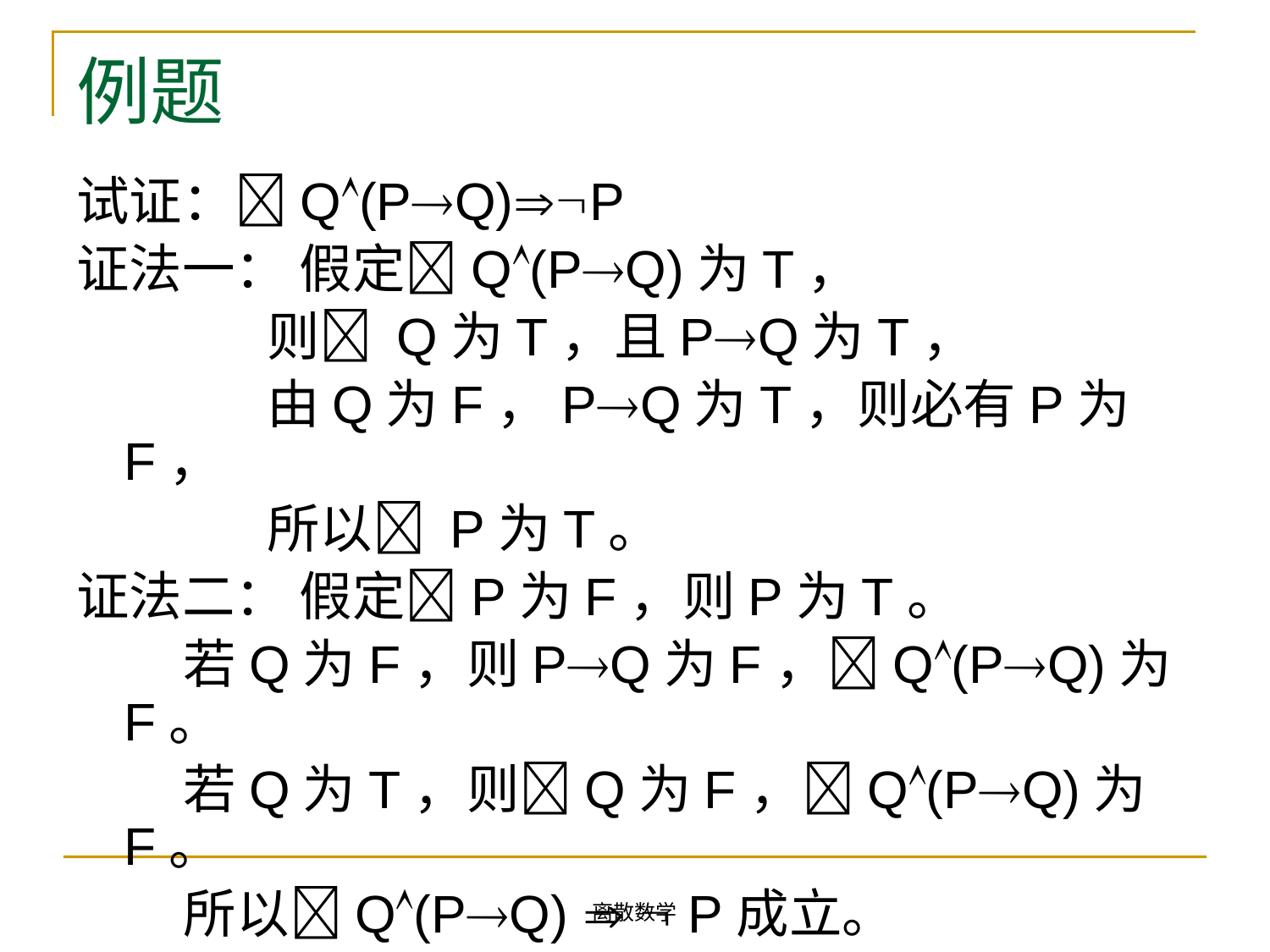

# 例题
试证：¬Q∧(P→Q)⇒¬P
证法一： 假定¬Q∧(P→Q)为T，
               则¬ Q为T，且P→Q为T，
               由Q为F，P→Q为T，则必有P为F，
               所以¬ P为T。
证法二： 假定¬P为F，则P为T。
        若Q为F，则P→Q为F，¬Q∧(P→Q)为F。
        若Q为T，则¬Q为F，¬Q∧(P→Q)为F。
        所以¬Q∧(P→Q) ⇒ ¬ P成立。

128
离散数学